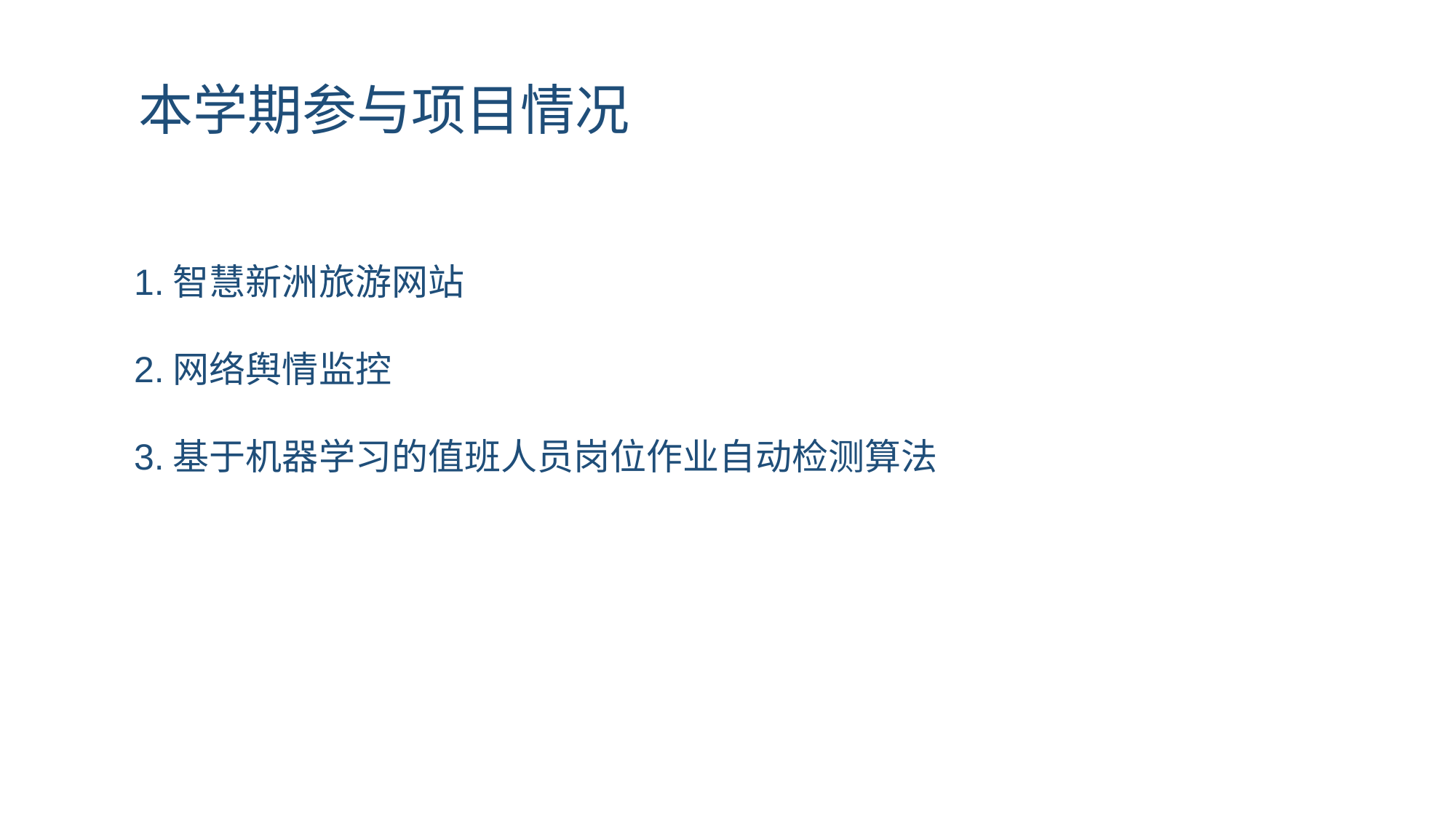

本学期参与项目情况
1.智慧新洲旅游网站

2.网络舆情监控

3.基于机器学习的值班人员岗位作业自动检测算法

汇报人： 秦冲